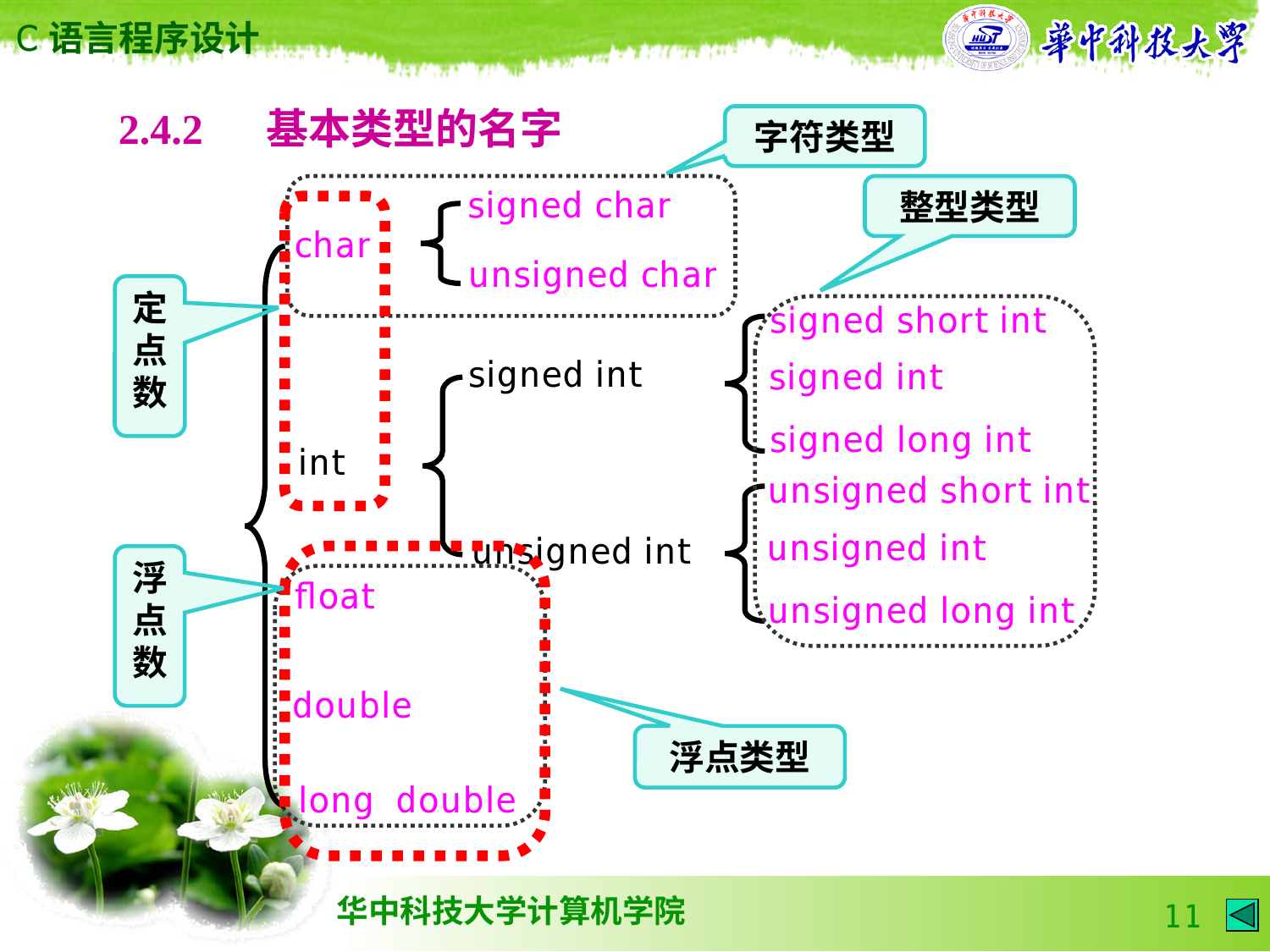

2.4.2 　基本类型的名字
字符类型

signed char
unsigned char
整型类型

定点数
浮点数

char

signed short int
signed int
signed long int

signed int

int
unsigned short int
unsigned int
unsigned long int

unsigned int

浮点类型
float
double
long  double
11